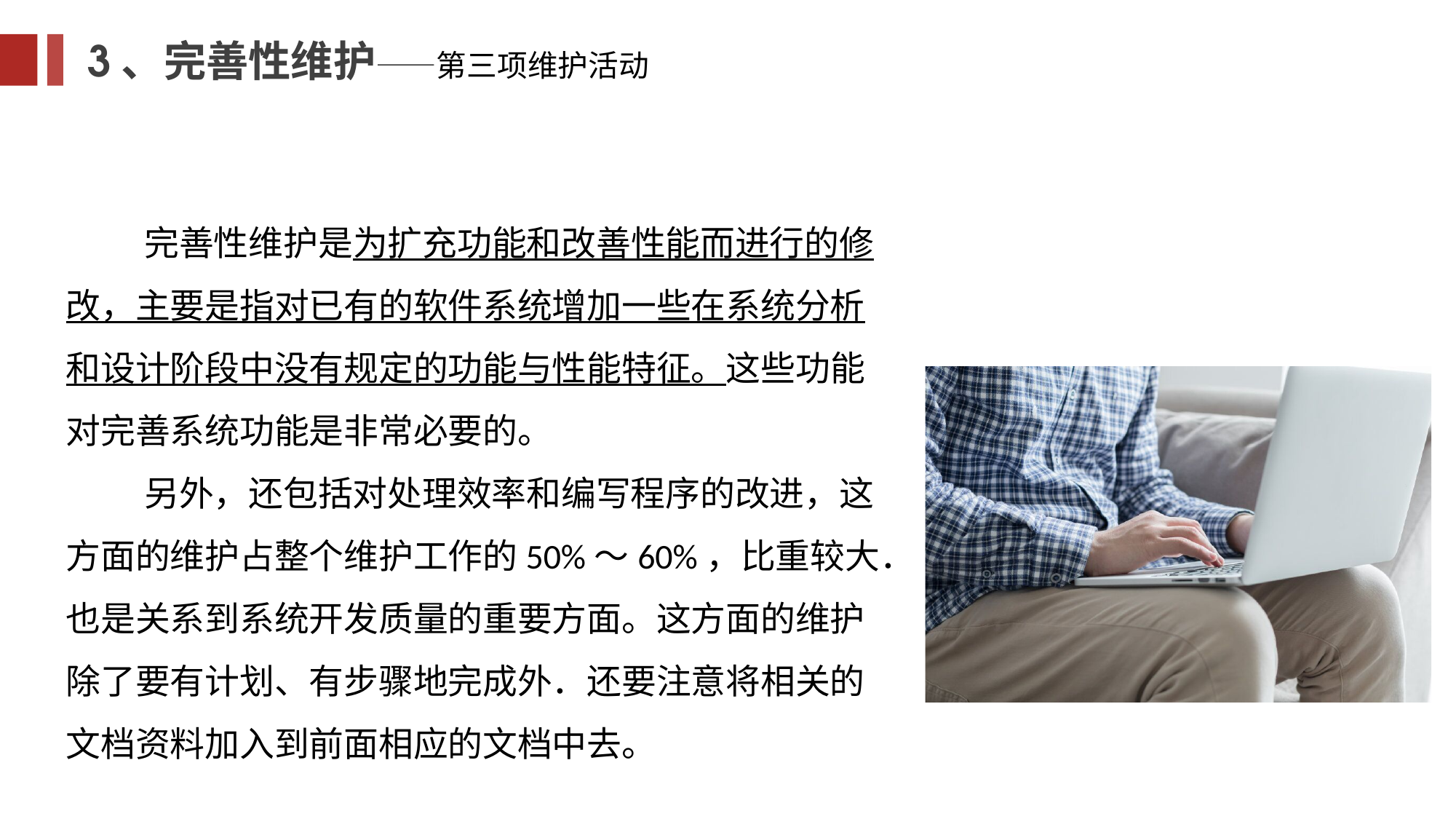

3、完善性维护——第三项维护活动

  完善性维护是为扩充功能和改善性能而进行的修改，主要是指对已有的软件系统增加一些在系统分析和设计阶段中没有规定的功能与性能特征。这些功能对完善系统功能是非常必要的。
  另外，还包括对处理效率和编写程序的改进，这方面的维护占整个维护工作的50%～60%，比重较大．也是关系到系统开发质量的重要方面。这方面的维护除了要有计划、有步骤地完成外．还要注意将相关的文档资料加入到前面相应的文档中去。